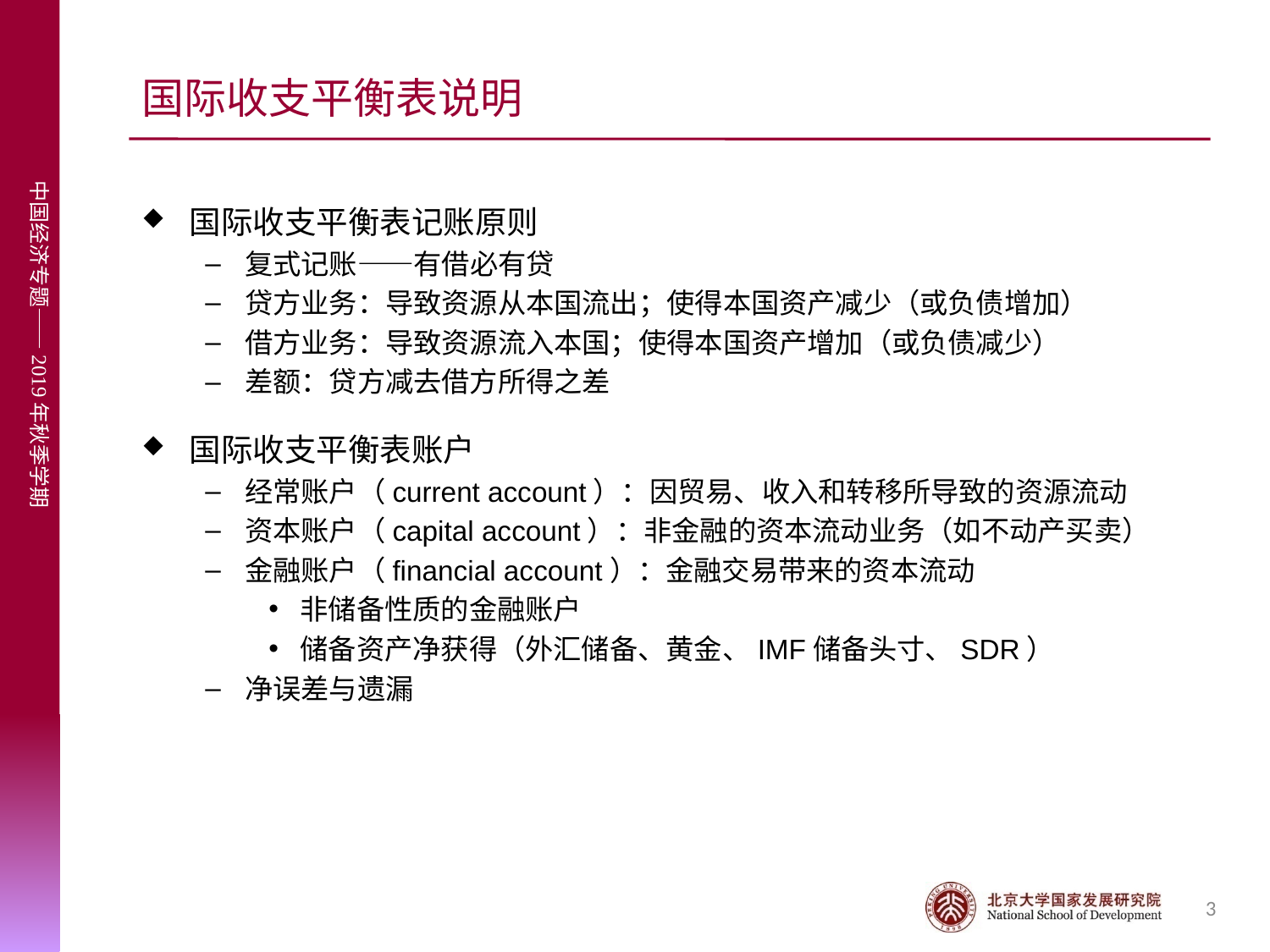

# 国际收支平衡表说明
国际收支平衡表记账原则
复式记账——有借必有贷
贷方业务：导致资源从本国流出；使得本国资产减少（或负债增加）
借方业务：导致资源流入本国；使得本国资产增加（或负债减少）
差额：贷方减去借方所得之差
国际收支平衡表账户
经常账户（current account）：因贸易、收入和转移所导致的资源流动
资本账户（capital account）：非金融的资本流动业务（如不动产买卖）
金融账户（financial account）：金融交易带来的资本流动
非储备性质的金融账户
储备资产净获得（外汇储备、黄金、IMF储备头寸、SDR）
净误差与遗漏

3